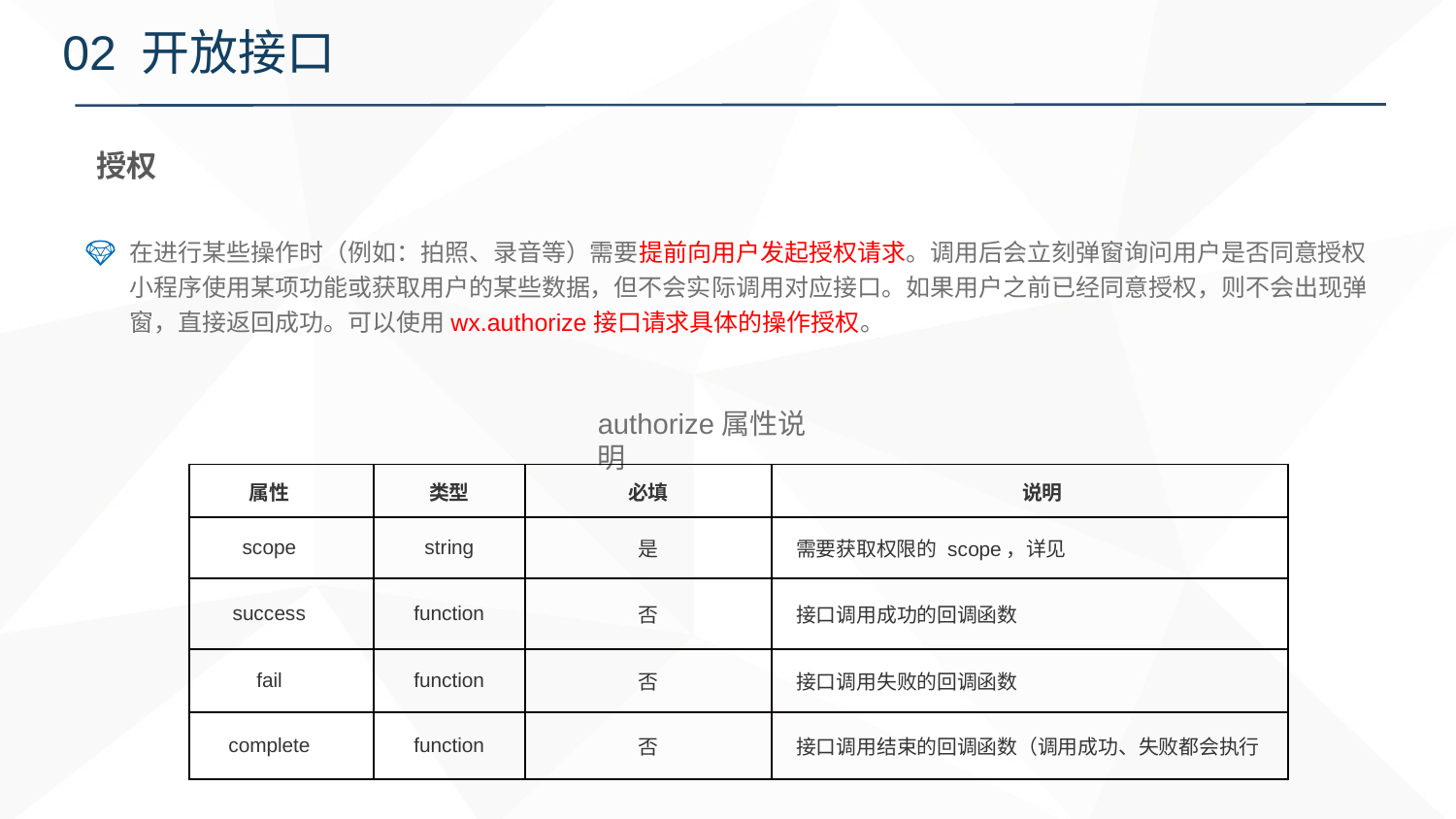

# 02 开放接口
授权
在进行某些操作时（例如：拍照、录音等）需要提前向用户发起授权请求。调用后会立刻弹窗询问用户是否同意授权小程序使用某项功能或获取用户的某些数据，但不会实际调用对应接口。如果用户之前已经同意授权，则不会出现弹窗，直接返回成功。可以使用wx.authorize接口请求具体的操作授权。

authorize属性说明
| 属性 | 类型 | 必填 | 说明 |
| --- | --- | --- | --- |
| scope | string | 是 | 需要获取权限的 scope，详见 |
| success | function | 否 | 接口调用成功的回调函数 |
| fail | function | 否 | 接口调用失败的回调函数 |
| complete | function | 否 | 接口调用结束的回调函数（调用成功、失败都会执行 |